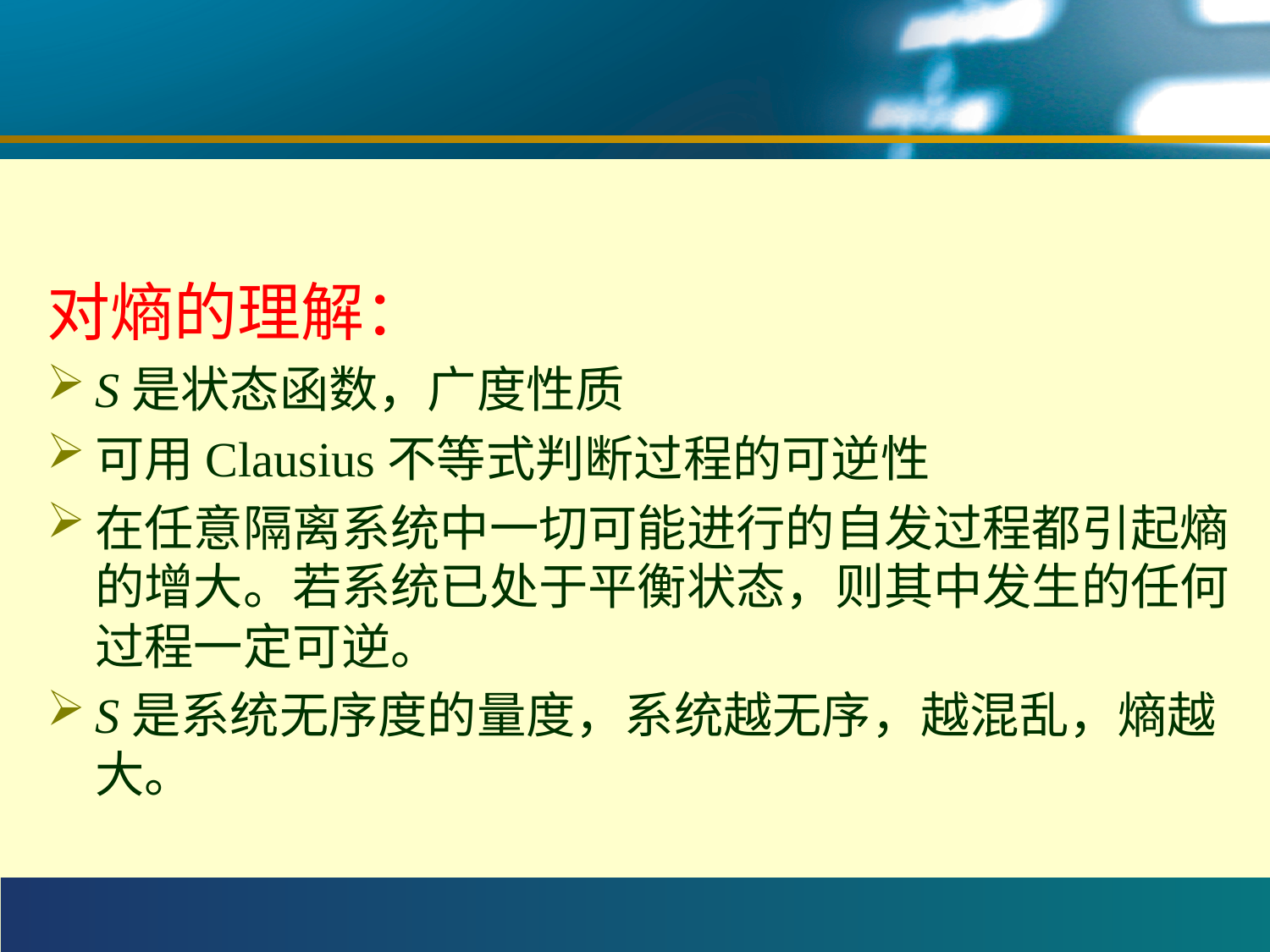

#
对熵的理解：
S是状态函数，广度性质
可用Clausius不等式判断过程的可逆性
在任意隔离系统中一切可能进行的自发过程都引起熵的增大。若系统已处于平衡状态，则其中发生的任何过程一定可逆。
S是系统无序度的量度，系统越无序，越混乱，熵越大。